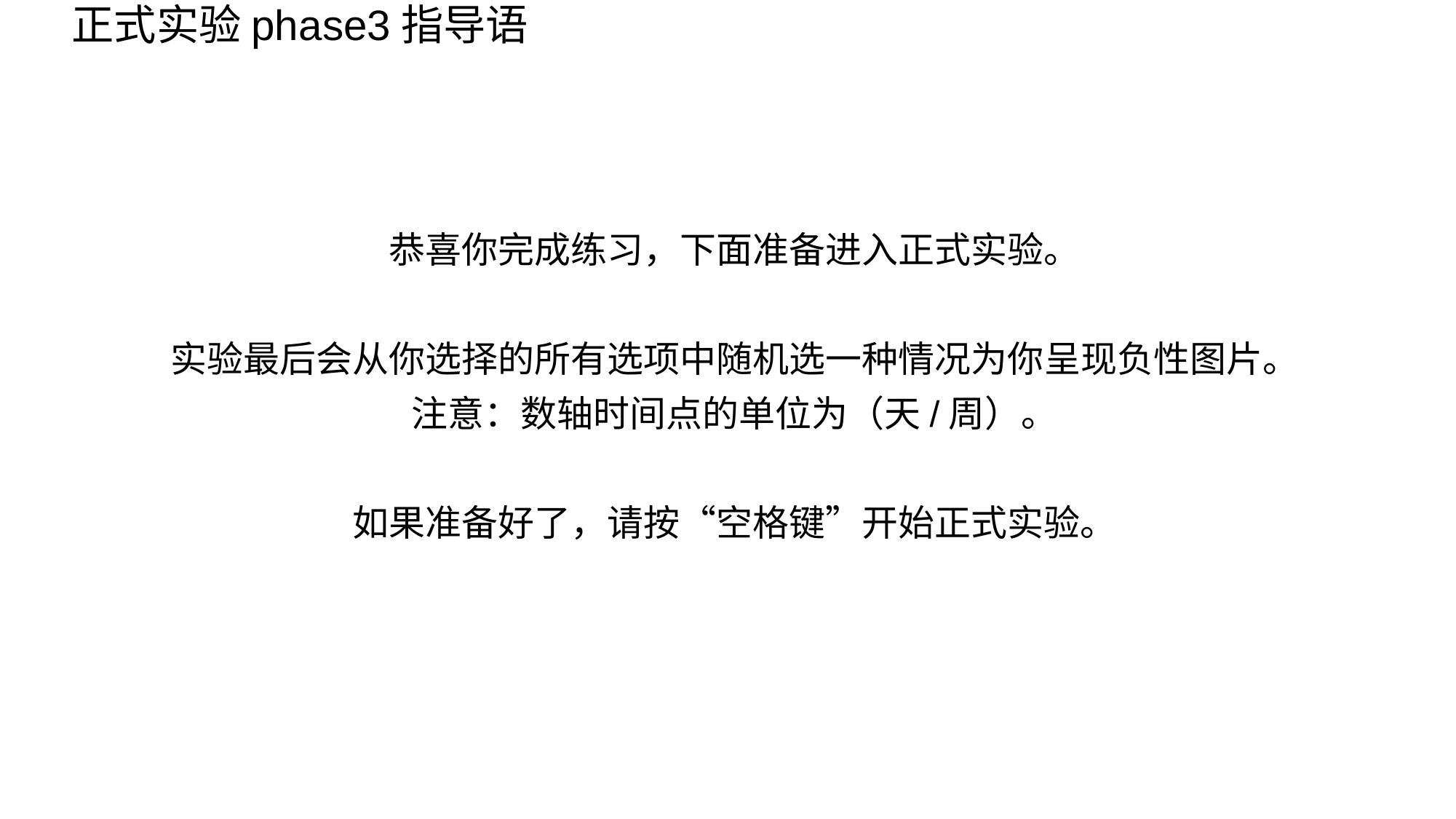

# 正式实验phase3指导语

恭喜你完成练习，下面准备进入正式实验。

实验最后会从你选择的所有选项中随机选一种情况为你呈现负性图片。
注意：数轴时间点的单位为（天/周）。

如果准备好了，请按“空格键”开始正式实验。